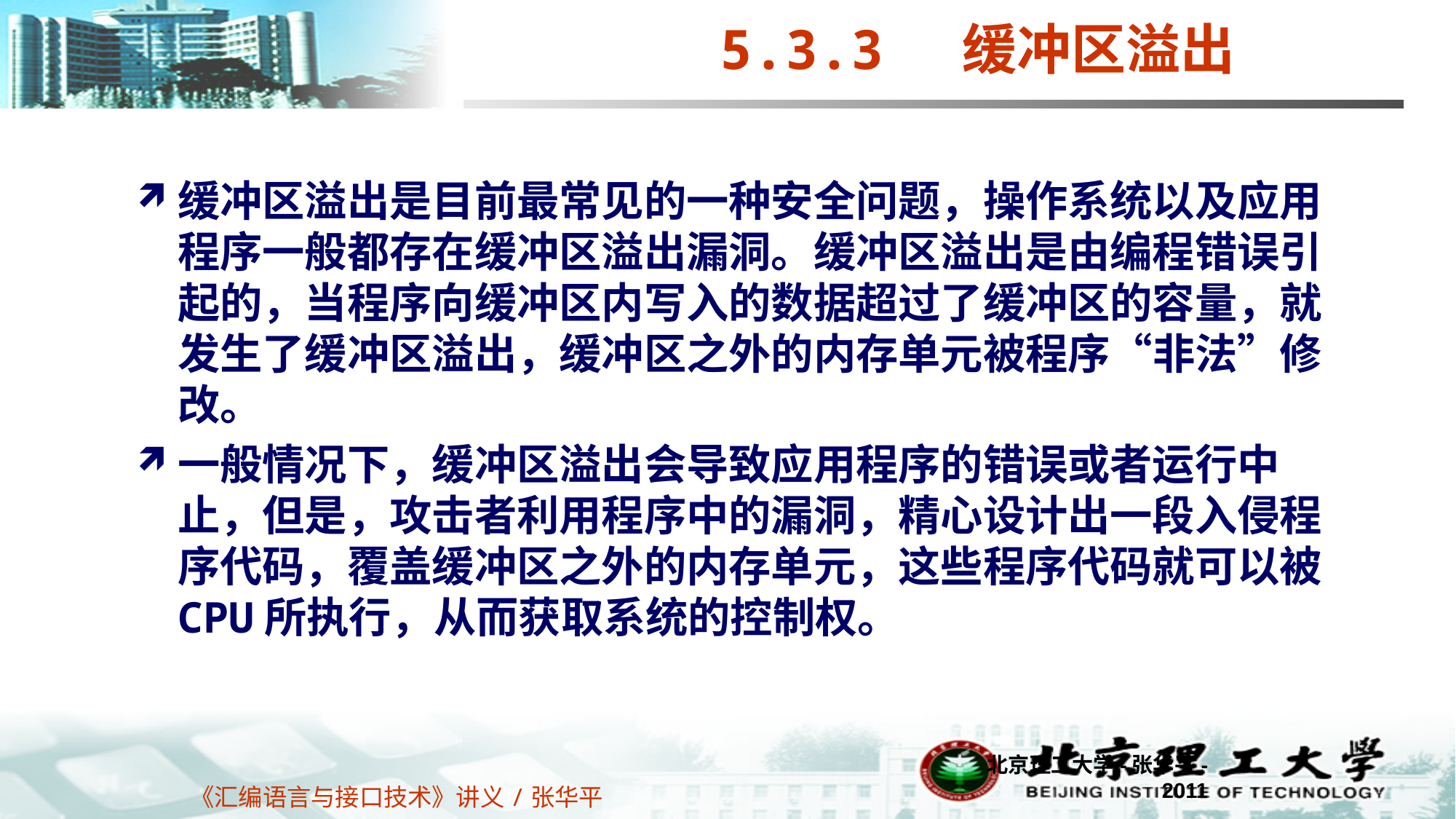

5.3.3  缓冲区溢出
缓冲区溢出是目前最常见的一种安全问题，操作系统以及应用程序一般都存在缓冲区溢出漏洞。缓冲区溢出是由编程错误引起的，当程序向缓冲区内写入的数据超过了缓冲区的容量，就发生了缓冲区溢出，缓冲区之外的内存单元被程序“非法”修改。
一般情况下，缓冲区溢出会导致应用程序的错误或者运行中止，但是，攻击者利用程序中的漏洞，精心设计出一段入侵程序代码，覆盖缓冲区之外的内存单元，这些程序代码就可以被CPU所执行，从而获取系统的控制权。
北京理工大学-张华平-2011